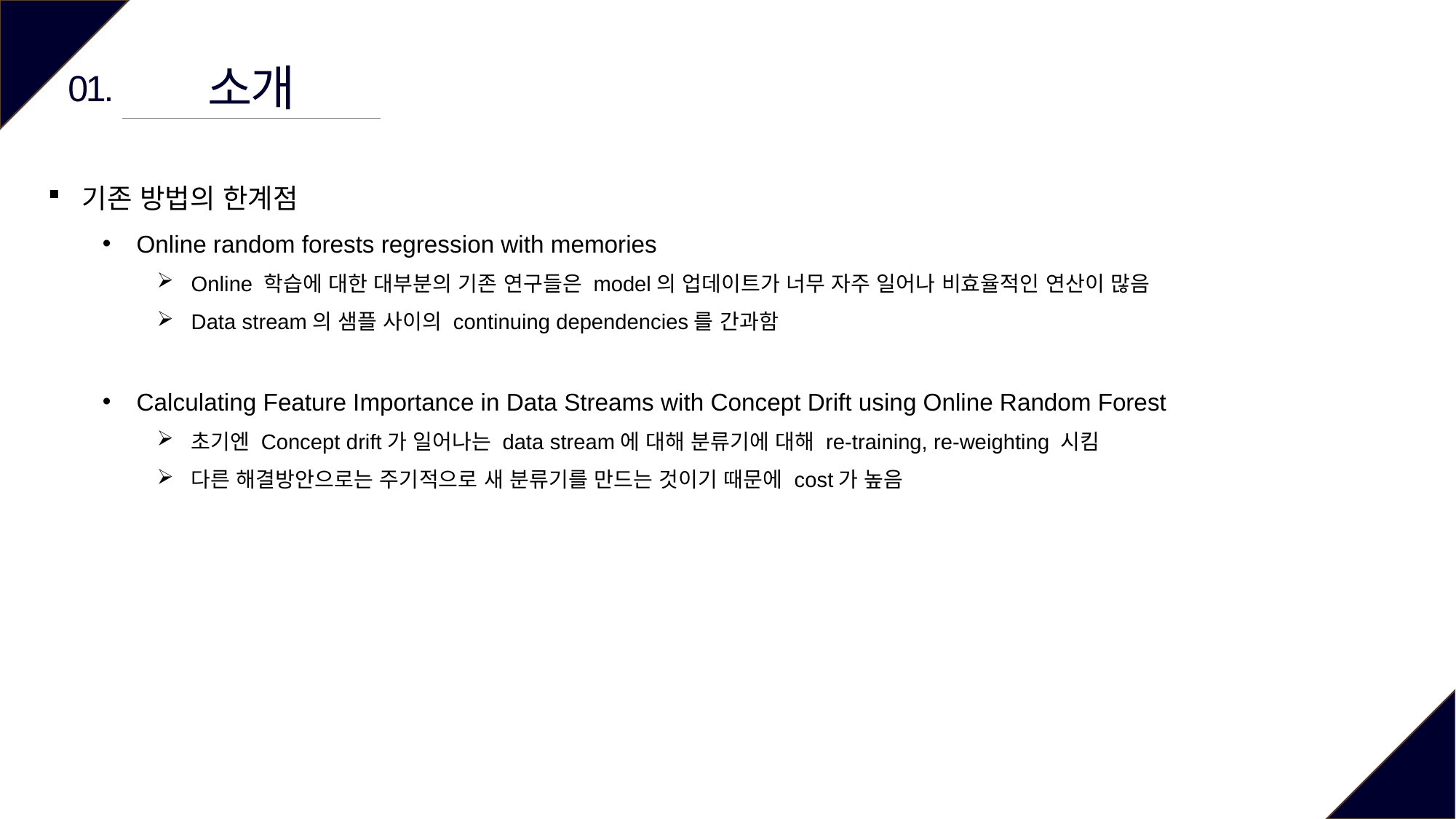

소개
01.
기존 방법의 한계점
Online random forests regression with memories
Online 학습에 대한 대부분의 기존 연구들은 model의 업데이트가 너무 자주 일어나 비효율적인 연산이 많음
Data stream의 샘플 사이의 continuing dependencies를 간과함

Calculating Feature Importance in Data Streams with Concept Drift using Online Random Forest
초기엔 Concept drift가 일어나는 data stream에 대해 분류기에 대해 re-training, re-weighting 시킴
다른 해결방안으로는 주기적으로 새 분류기를 만드는 것이기 때문에 cost가 높음